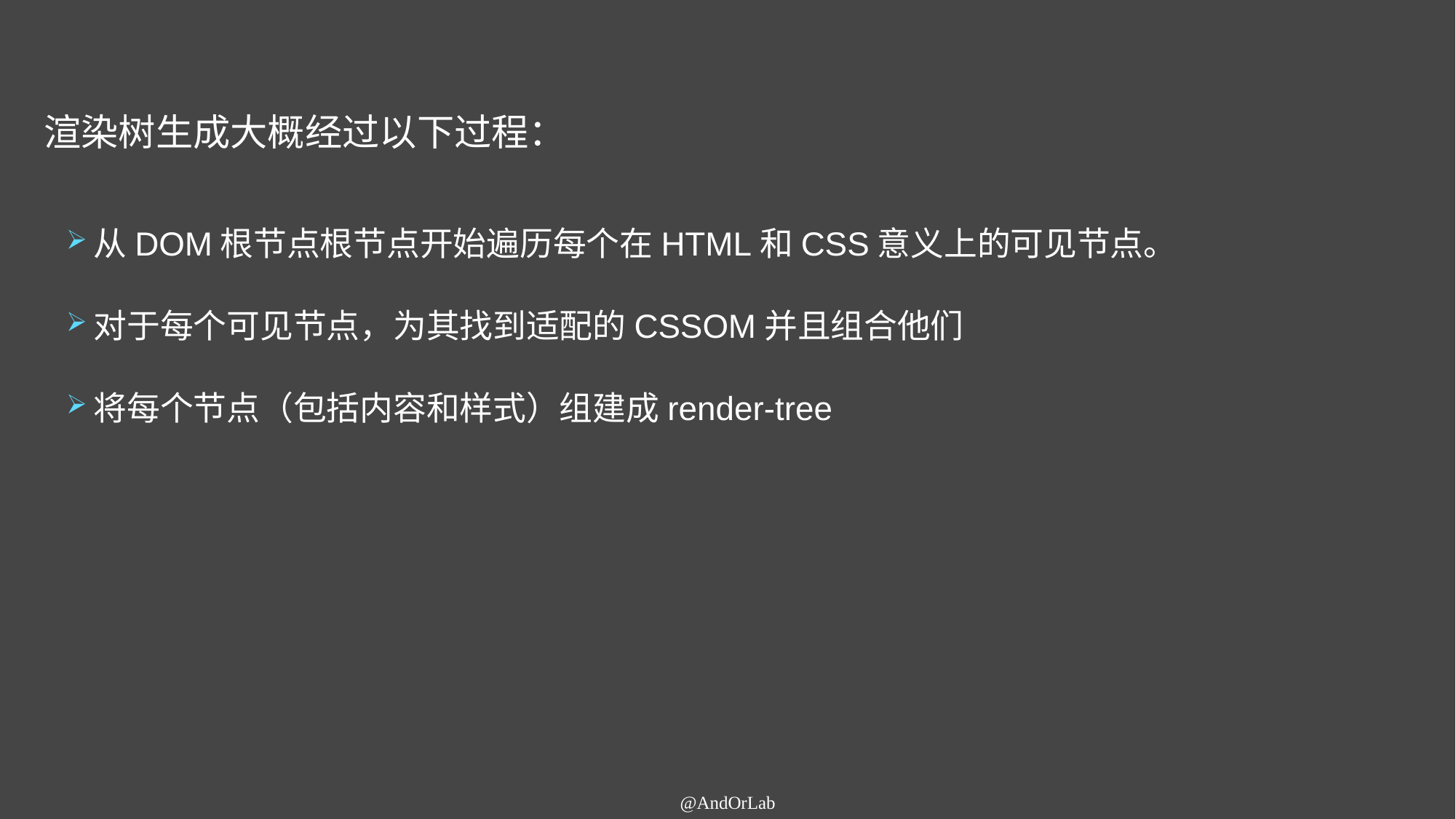

渲染树生成大概经过以下过程：

从DOM根节点根节点开始遍历每个在HTML和CSS意义上的可见节点。

对于每个可见节点，为其找到适配的CSSOM并且组合他们

将每个节点（包括内容和样式）组建成render-tree

@AndOrLab